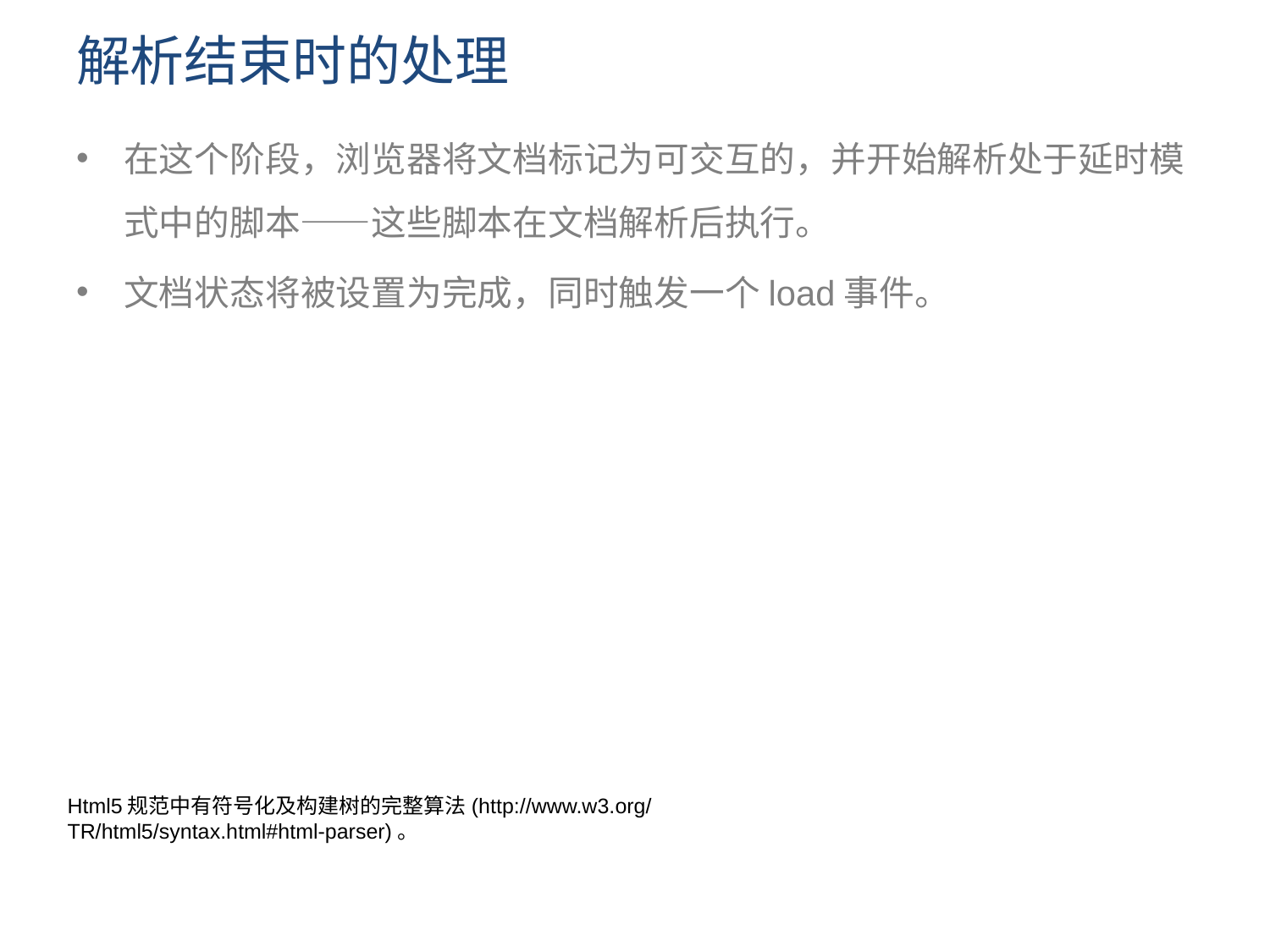

# 解析结束时的处理
在这个阶段，浏览器将文档标记为可交互的，并开始解析处于延时模式中的脚本——这些脚本在文档解析后执行。
文档状态将被设置为完成，同时触发一个load事件。
Html5规范中有符号化及构建树的完整算法(http://www.w3.org/TR/html5/syntax.html#html-parser)。